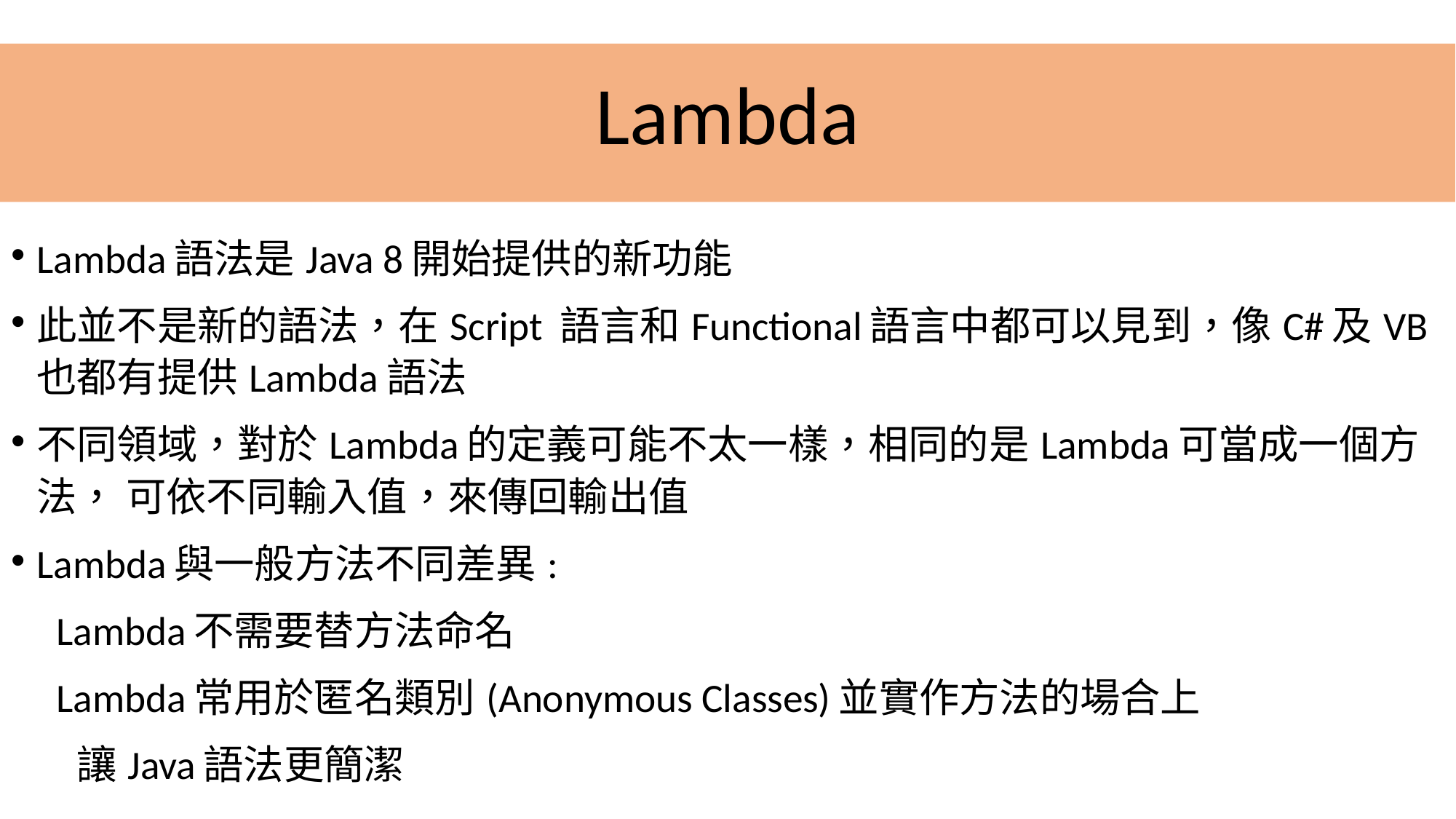

# Lambda
Lambda語法是Java 8開始提供的新功能
此並不是新的語法，在Script 語言和Functional語言中都可以見到，像C#及VB也都有提供Lambda語法
不同領域，對於Lambda的定義可能不太一樣，相同的是Lambda可當成一個方法， 可依不同輸入值，來傳回輸出值
Lambda與一般方法不同差異:
     Lambda不需要替方法命名
     Lambda常用於匿名類別(Anonymous Classes)並實作方法的場合上
      讓Java語法更簡潔